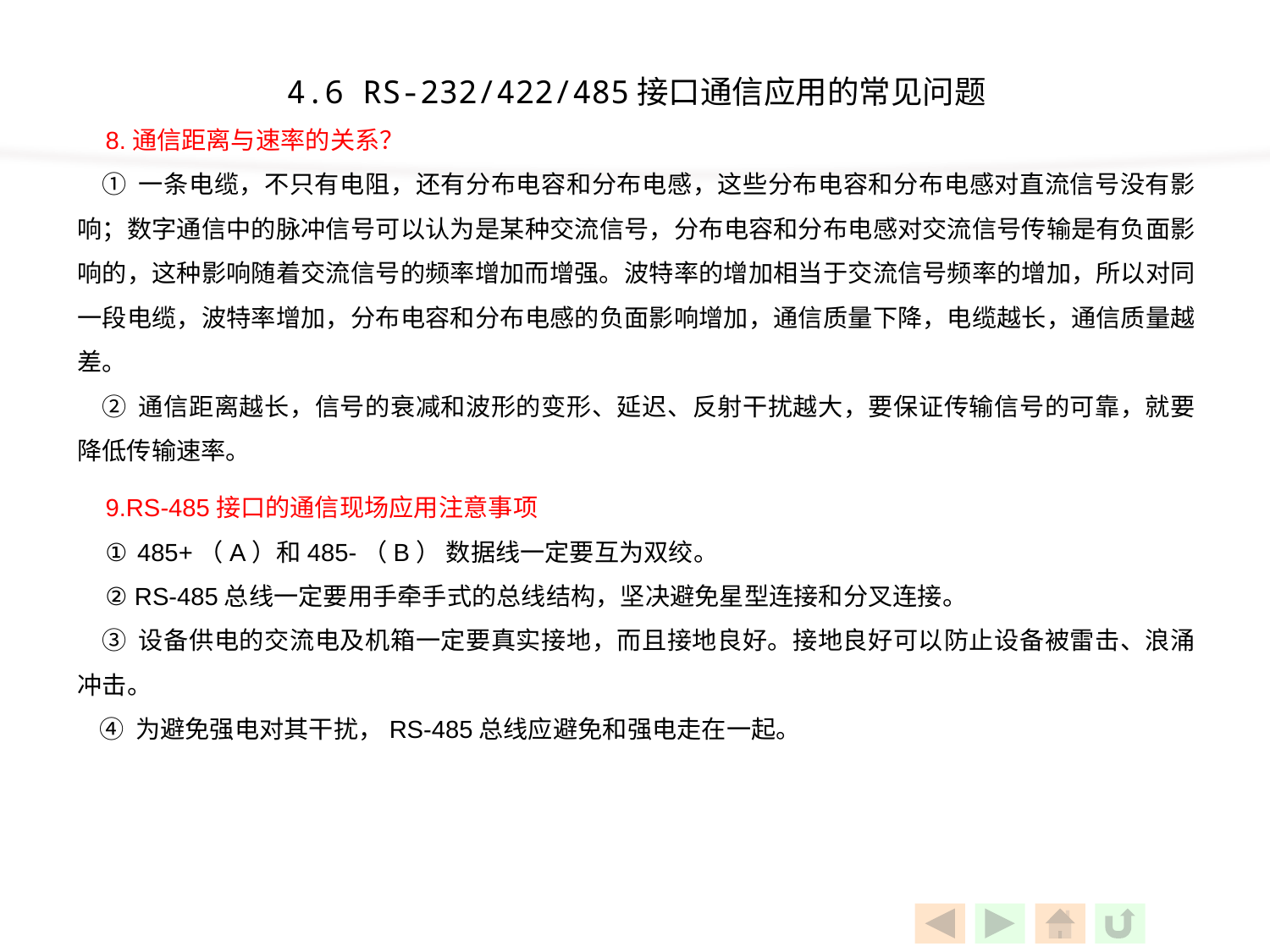

4.6 RS-232/422/485接口通信应用的常见问题
    8.通信距离与速率的关系？
    ① 一条电缆，不只有电阻，还有分布电容和分布电感，这些分布电容和分布电感对直流信号没有影响；数字通信中的脉冲信号可以认为是某种交流信号，分布电容和分布电感对交流信号传输是有负面影响的，这种影响随着交流信号的频率增加而增强。波特率的增加相当于交流信号频率的增加，所以对同一段电缆，波特率增加，分布电容和分布电感的负面影响增加，通信质量下降，电缆越长，通信质量越差。
    ② 通信距离越长，信号的衰减和波形的变形、延迟、反射干扰越大，要保证传输信号的可靠，就要降低传输速率。
    9.RS-485接口的通信现场应用注意事项
    ① 485+（A）和485-（B） 数据线一定要互为双绞。
    ② RS-485总线一定要用手牵手式的总线结构，坚决避免星型连接和分叉连接。
    ③ 设备供电的交流电及机箱一定要真实接地，而且接地良好。接地良好可以防止设备被雷击、浪涌冲击。
    ④ 为避免强电对其干扰，RS-485总线应避免和强电走在一起。